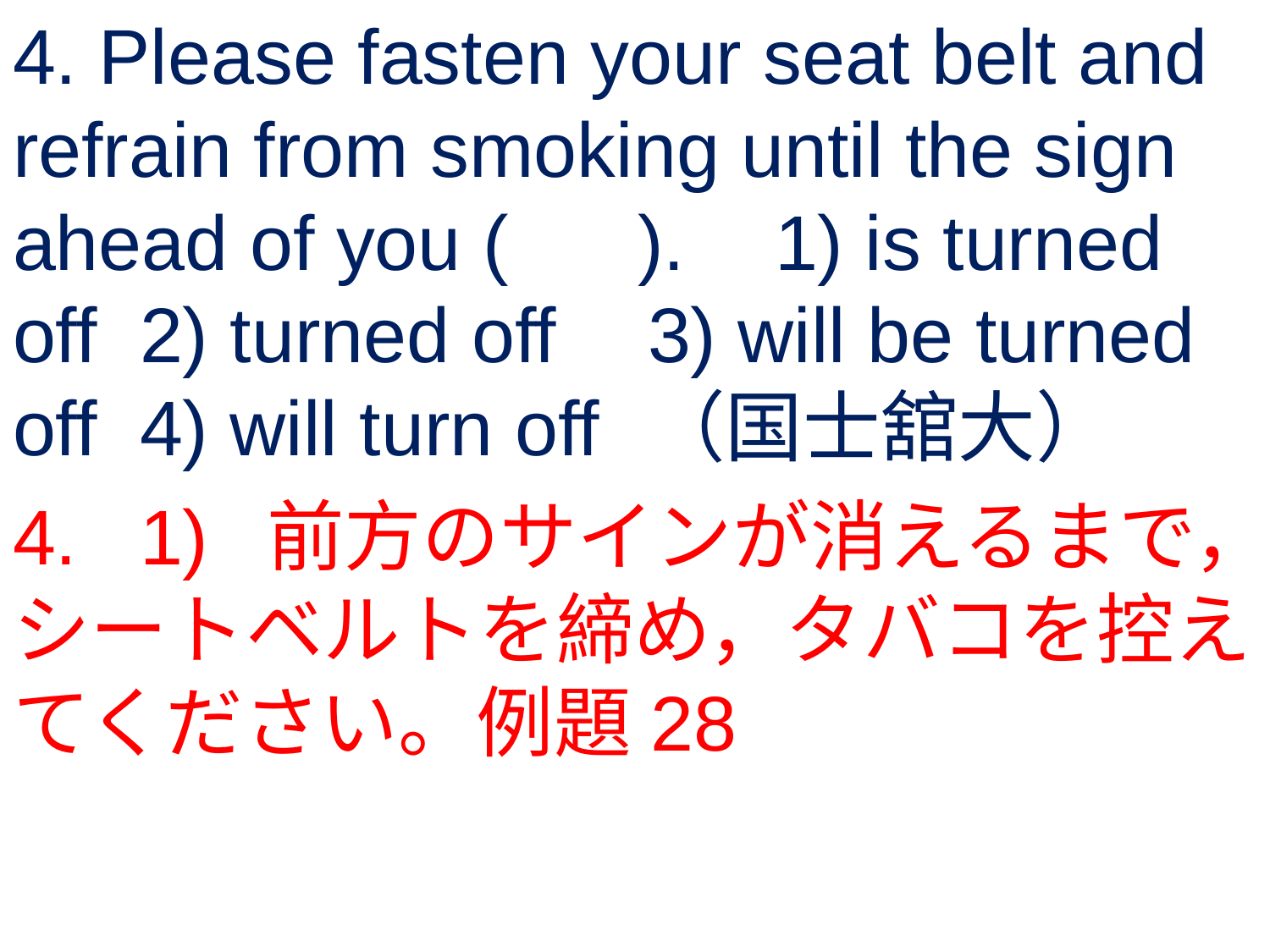

# 4. Please fasten your seat belt and refrain from smoking until the sign ahead of you (      ).	1) is turned off	2) turned off	3) will be turned off	4) will turn off	（国士舘大）
4.	1) 	前方のサインが消えるまで，シートベルトを締め，タバコを控えてください。例題28